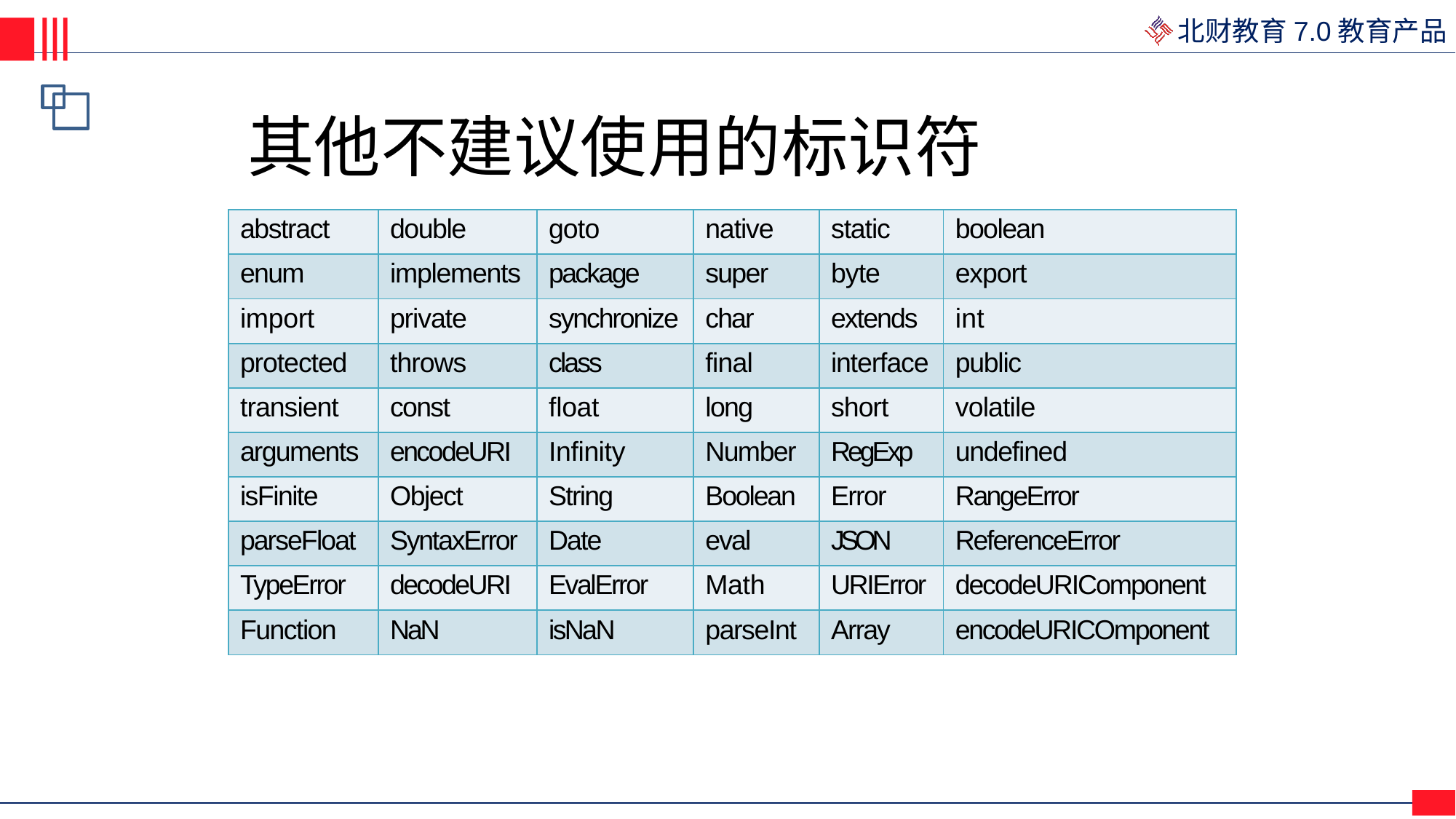

# 其他不建议使用的标识符
| abstract | double | goto | native | static | boolean |
| --- | --- | --- | --- | --- | --- |
| enum | implements | package | super | byte | export |
| import | private | synchronize | char | extends | int |
| protected | throws | class | final | interface | public |
| transient | const | float | long | short | volatile |
| arguments | encodeURI | Infinity | Number | RegExp | undefined |
| isFinite | Object | String | Boolean | Error | RangeError |
| parseFloat | SyntaxError | Date | eval | JSON | ReferenceError |
| TypeError | decodeURI | EvalError | Math | URIError | decodeURIComponent |
| Function | NaN | isNaN | parseInt | Array | encodeURICOmponent |